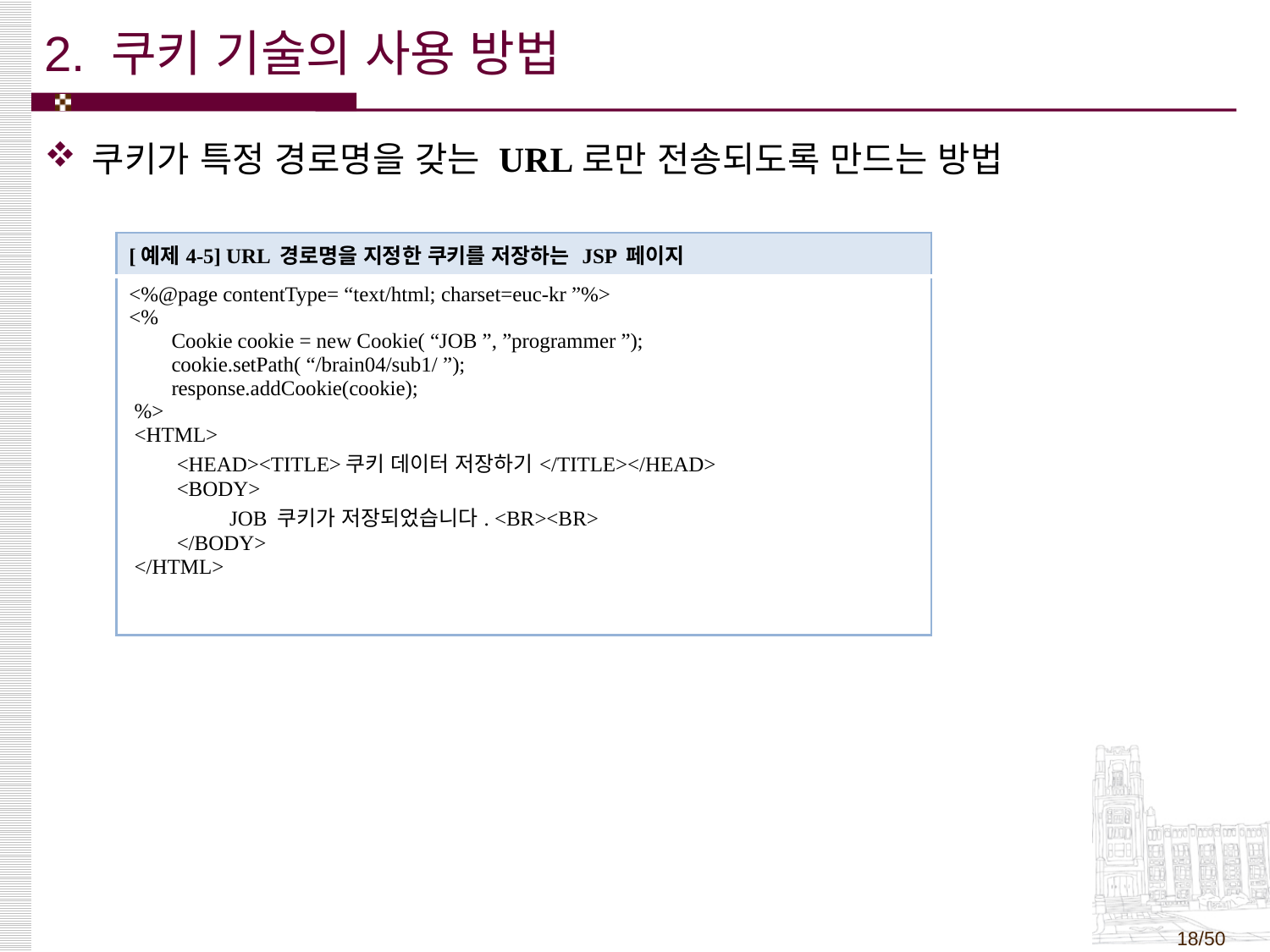

# 2. 쿠키 기술의 사용 방법
쿠키가 특정 경로명을 갖는 URL로만 전송되도록 만드는 방법

| [예제4-5] URL 경로명을 지정한 쿠키를 저장하는 JSP 페이지 |
| --- |
| <%@page contentType= “text/html; charset=euc-kr ”%> <% Cookie cookie = new Cookie( “JOB ”, ”programmer ”); cookie.setPath( “/brain04/sub1/ ”); response.addCookie(cookie); %> <HTML> <HEAD><TITLE>쿠키 데이터 저장하기</TITLE></HEAD> <BODY> JOB 쿠키가 저장되었습니다. <BR><BR> </BODY> </HTML> |